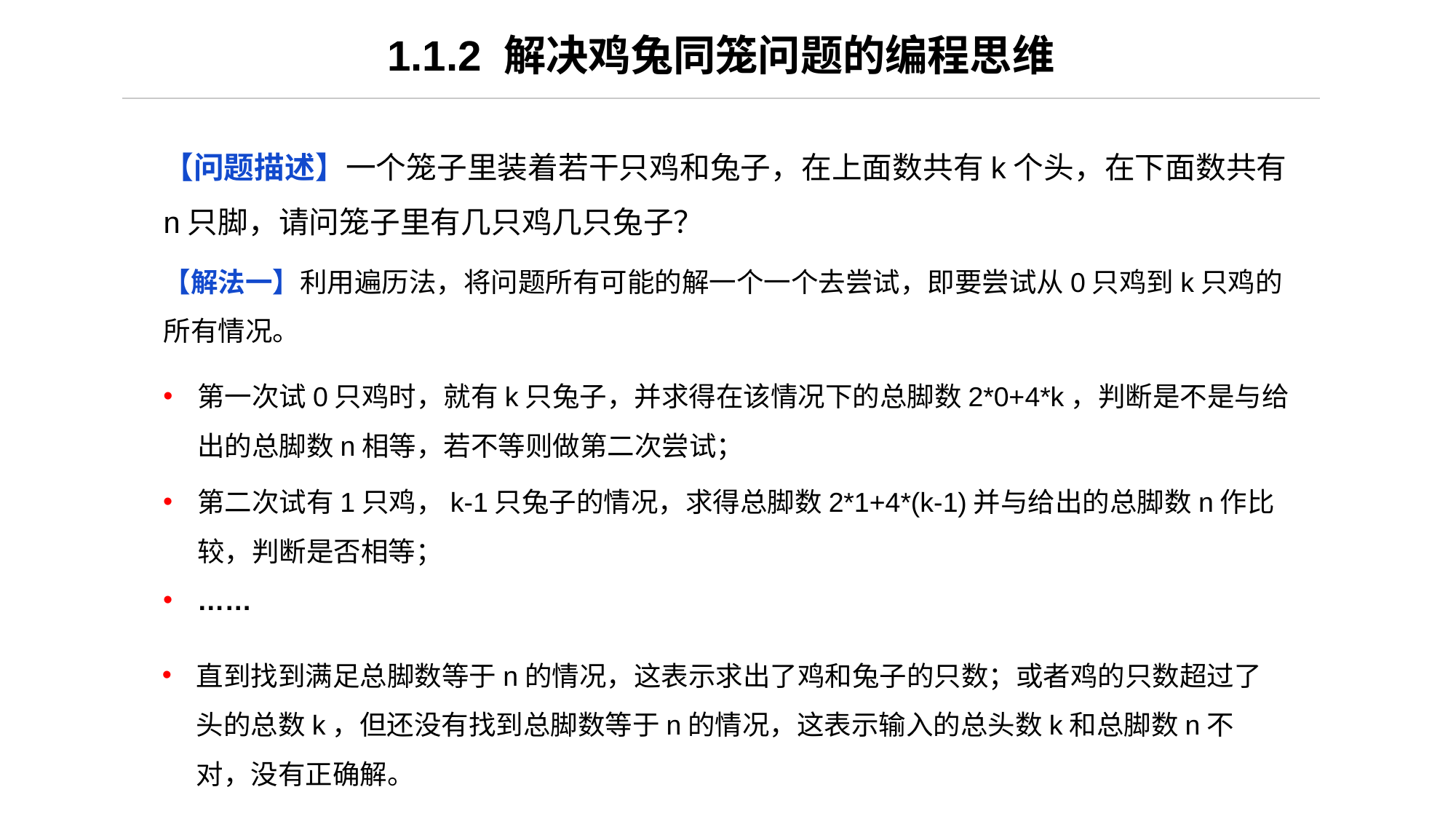

1.1.2 解决鸡兔同笼问题的编程思维
【问题描述】一个笼子里装着若干只鸡和兔子，在上面数共有k个头，在下面数共有n只脚，请问笼子里有几只鸡几只兔子？
【解法一】利用遍历法，将问题所有可能的解一个一个去尝试，即要尝试从0只鸡到k只鸡的所有情况。
第一次试0只鸡时，就有k只兔子，并求得在该情况下的总脚数2*0+4*k，判断是不是与给出的总脚数n相等，若不等则做第二次尝试；
第二次试有1只鸡，k-1只兔子的情况，求得总脚数2*1+4*(k-1)并与给出的总脚数n作比较，判断是否相等；
……
直到找到满足总脚数等于n的情况，这表示求出了鸡和兔子的只数；或者鸡的只数超过了头的总数k，但还没有找到总脚数等于n的情况，这表示输入的总头数k和总脚数n不对，没有正确解。